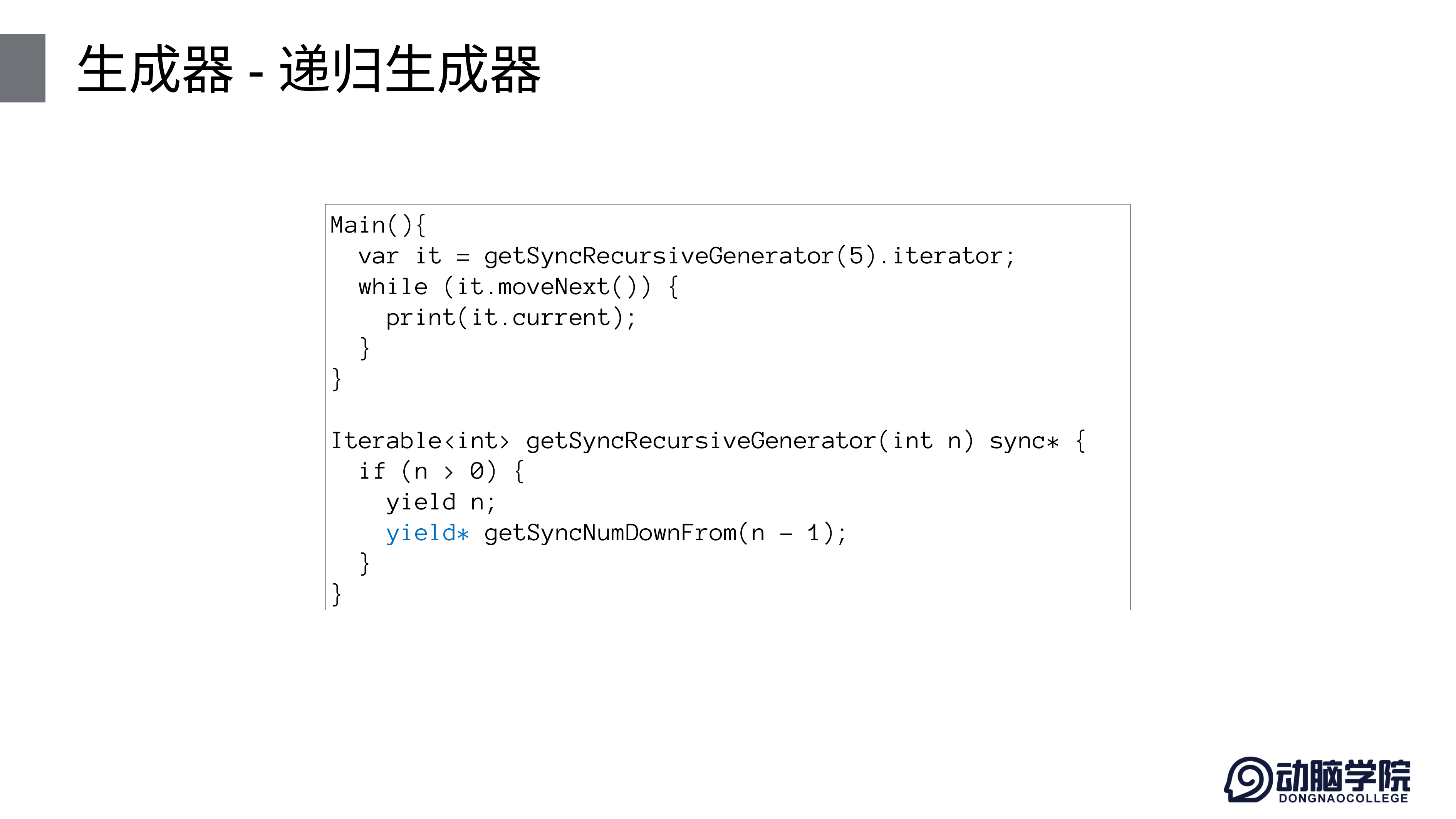

# 生成器-递归生成器
Main(){
  var it = getSyncRecursiveGenerator(5).iterator;
  while (it.moveNext()) {
    print(it.current);
  }
}

Iterable<int> getSyncRecursiveGenerator(int n) sync* {
  if (n > 0) {
    yield n;
    yield* getSyncNumDownFrom(n - 1);
  }
}